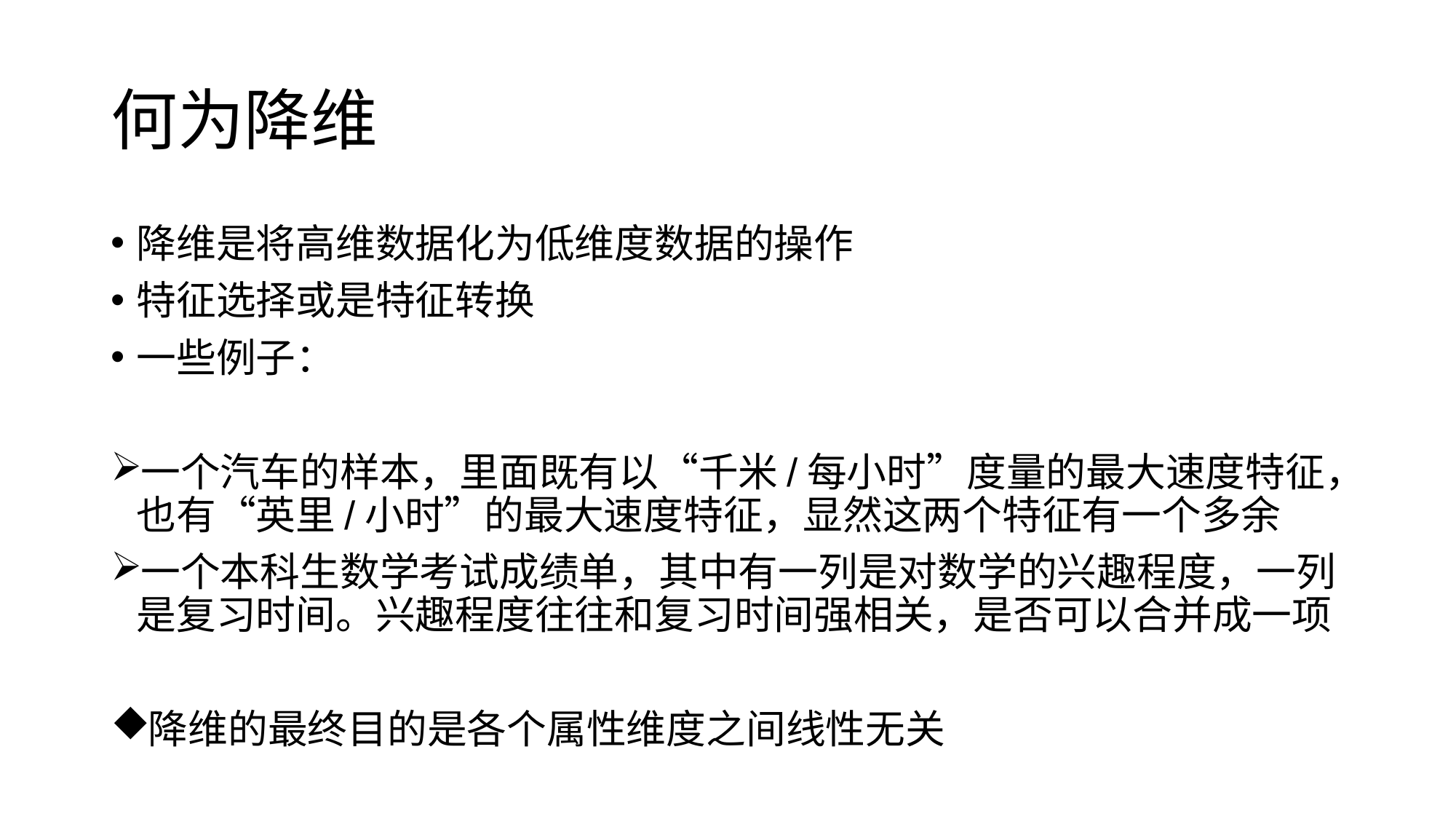

# 何为降维
降维是将高维数据化为低维度数据的操作
特征选择或是特征转换
一些例子：

一个汽车的样本，里面既有以“千米/每小时”度量的最大速度特征，也有“英里/小时”的最大速度特征，显然这两个特征有一个多余
一个本科生数学考试成绩单，其中有一列是对数学的兴趣程度，一列是复习时间。兴趣程度往往和复习时间强相关，是否可以合并成一项

降维的最终目的是各个属性维度之间线性无关